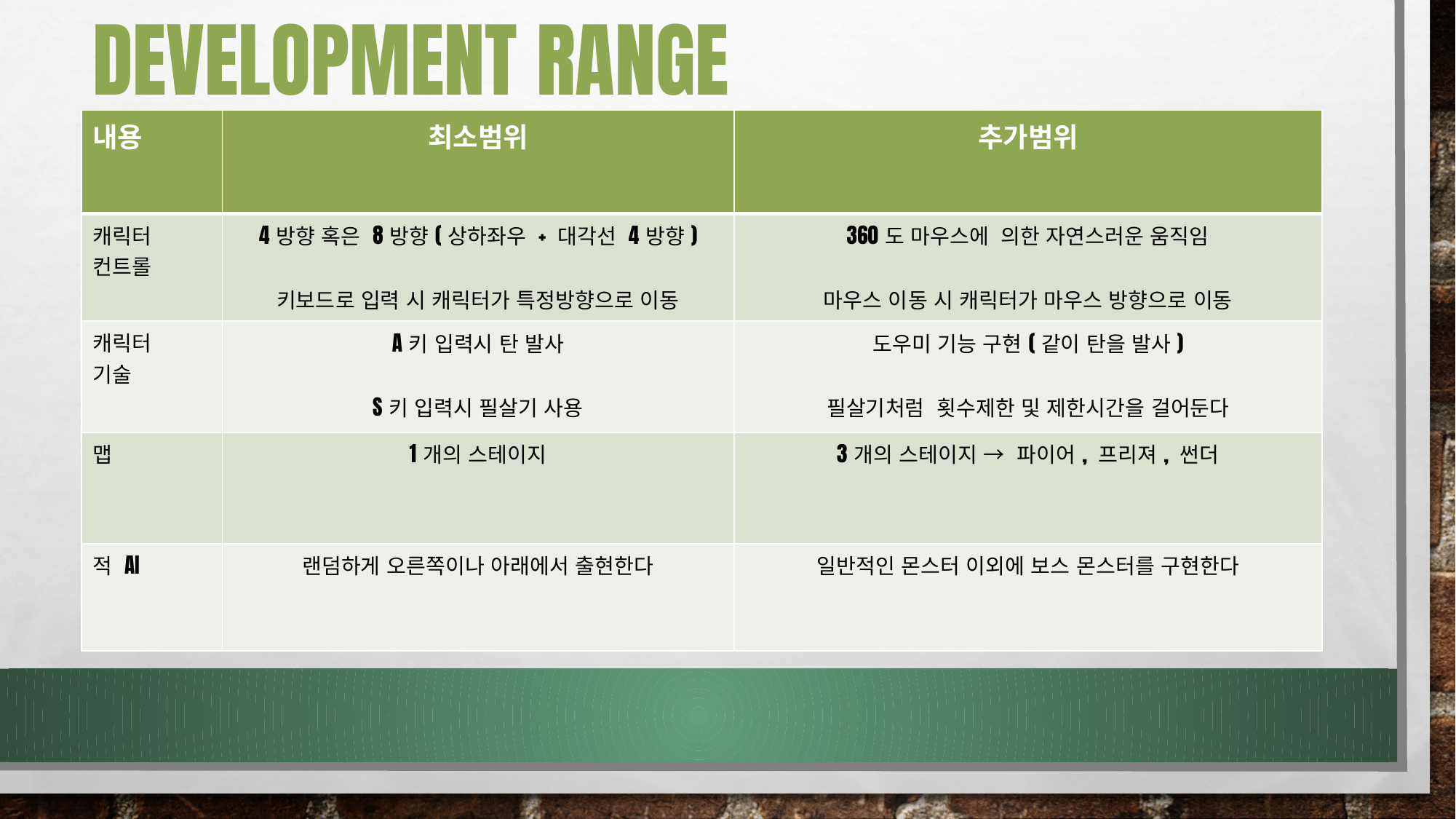

# Development Range
| 내용 | 최소범위 | 추가범위 |
| --- | --- | --- |
| 캐릭터 컨트롤 | 4방향 혹은 8방향(상하좌우 + 대각선 4방향) 키보드로 입력 시 캐릭터가 특정방향으로 이동 | 360도 마우스에 의한 자연스러운 움직임 마우스 이동 시 캐릭터가 마우스 방향으로 이동 |
| 캐릭터 기술 | A키 입력시 탄 발사 S키 입력시 필살기 사용 | 도우미 기능 구현(같이 탄을 발사) 필살기처럼 횟수제한 및 제한시간을 걸어둔다 |
| 맵 | 1개의 스테이지 | 3개의 스테이지 → 파이어, 프리져, 썬더 |
| 적 AI | 랜덤하게 오른쪽이나 아래에서 출현한다 | 일반적인 몬스터 이외에 보스 몬스터를 구현한다 |